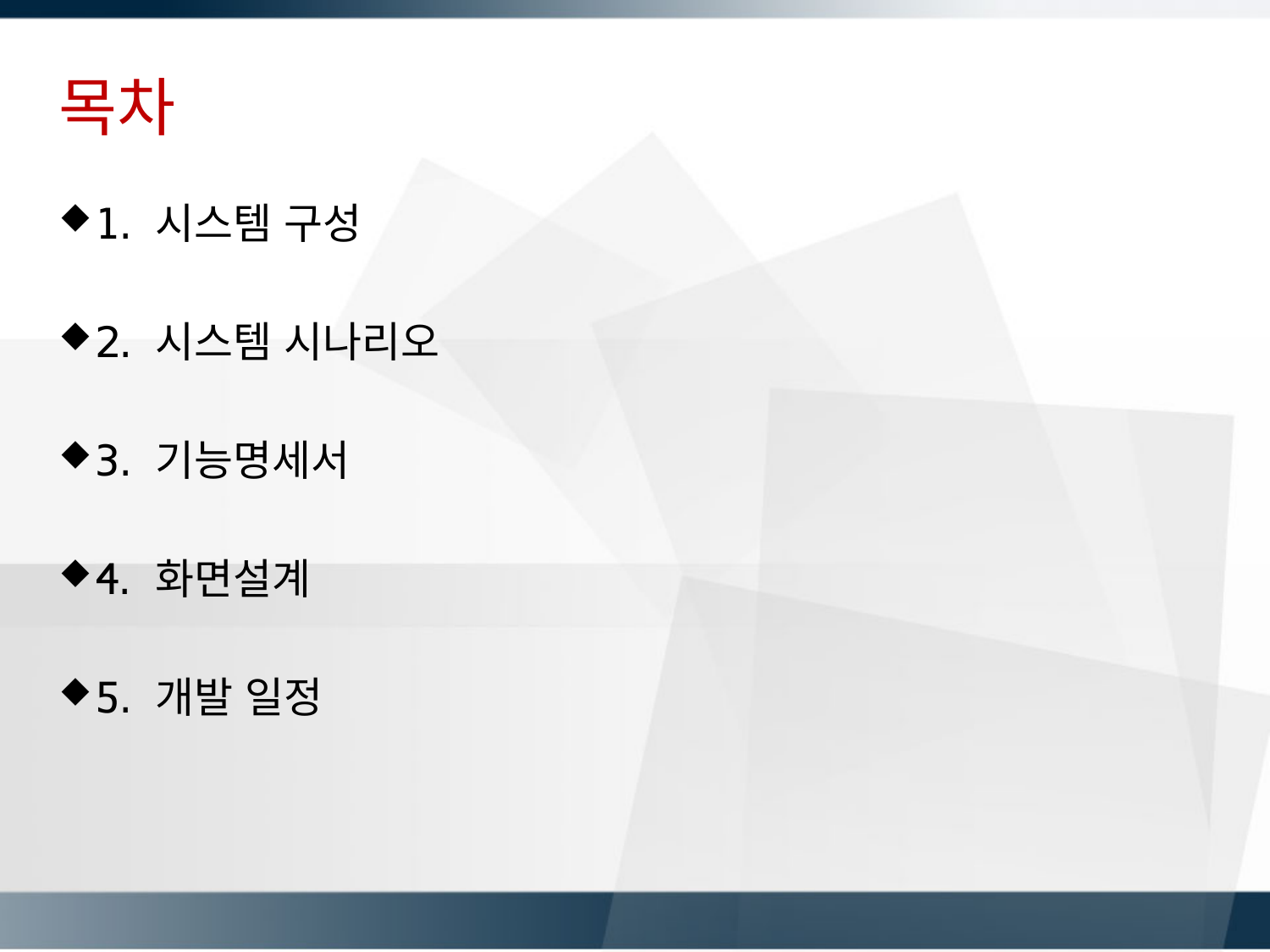

# 목차
1. 시스템 구성

2. 시스템 시나리오

3. 기능명세서

4. 화면설계

5. 개발 일정